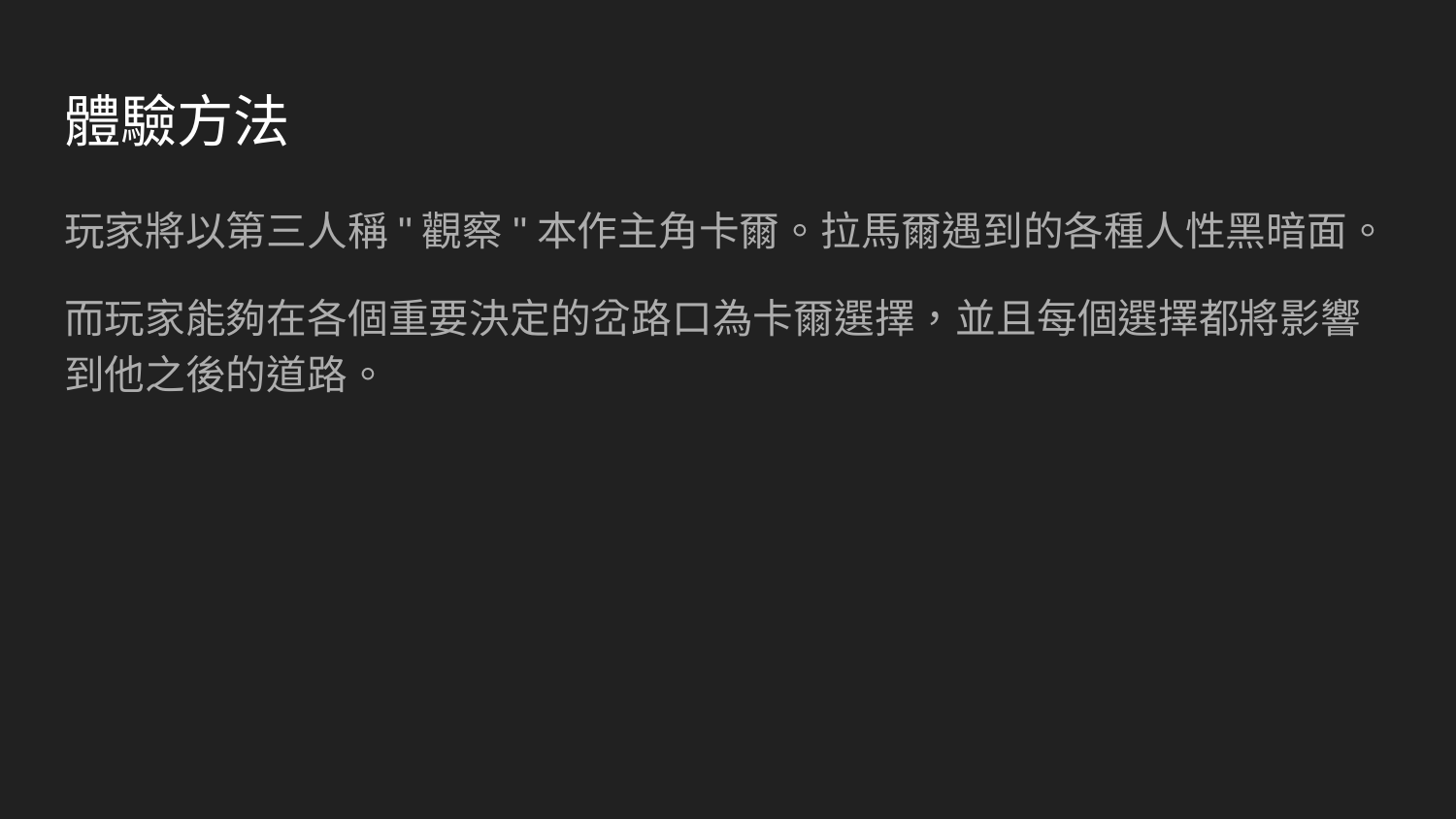

# 體驗方法
玩家將以第三人稱"觀察"本作主角卡爾。拉馬爾遇到的各種人性黑暗面。
而玩家能夠在各個重要決定的岔路口為卡爾選擇，並且每個選擇都將影響到他之後的道路。